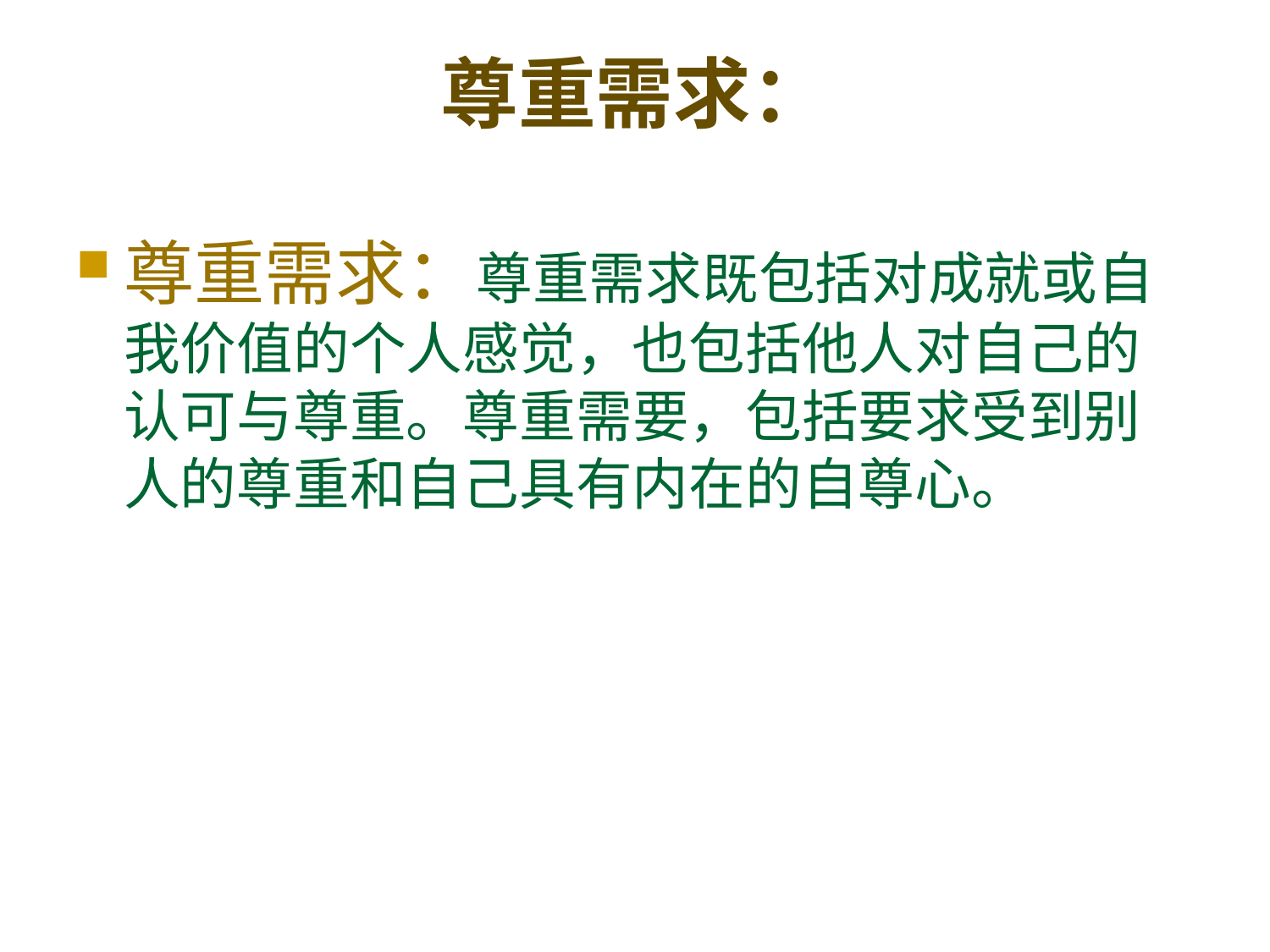

# 尊重需求：
尊重需求：尊重需求既包括对成就或自我价值的个人感觉，也包括他人对自己的认可与尊重。尊重需要，包括要求受到别人的尊重和自己具有内在的自尊心。